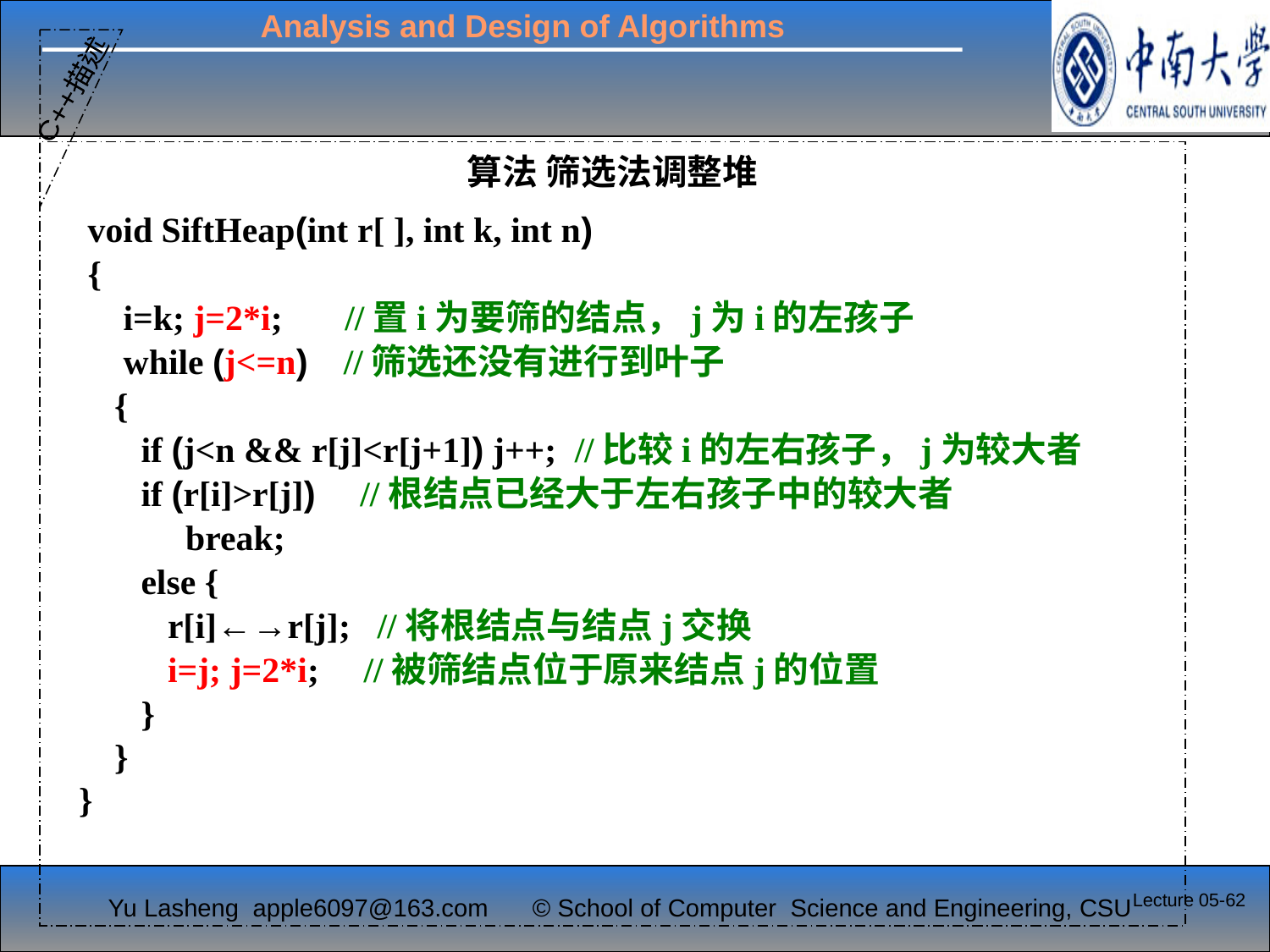

C++描述
算法 筛选法调整堆
    void SiftHeap(int r[ ], int k, int n)
    {
        i=k; j=2*i;       //置i为要筛的结点，j为i的左孩子
        while (j<=n)    //筛选还没有进行到叶子
       {
          if (j<n && r[j]<r[j+1]) j++;  //比较i的左右孩子，j为较大者
          if (r[i]>r[j])     //根结点已经大于左右孩子中的较大者
               break;
          else {
             r[i]←→r[j];   //将根结点与结点j交换
             i=j; j=2*i;     //被筛结点位于原来结点j的位置
          }
       }
   }
Lecture 05-62